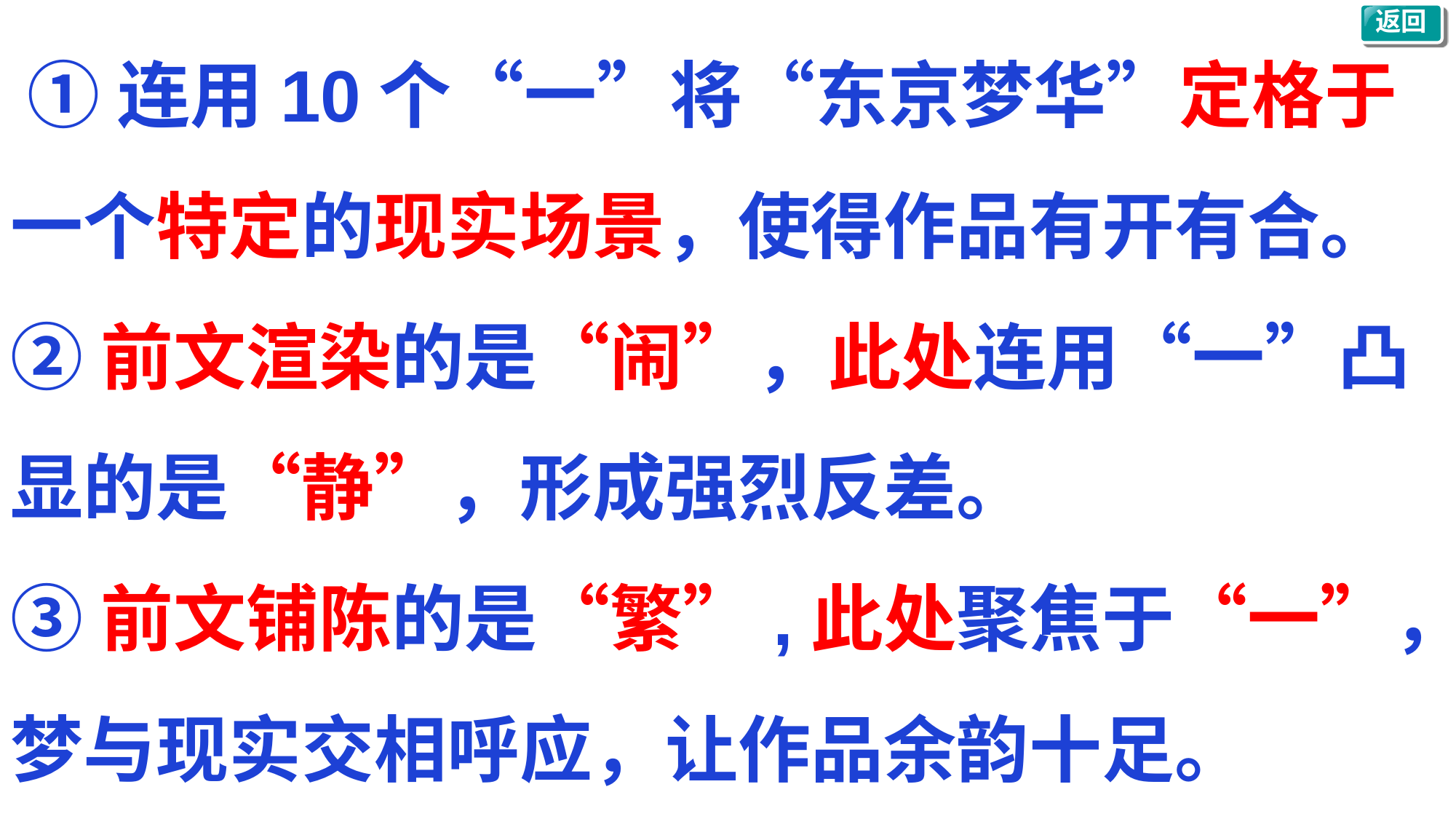

①连用10个“一”将“东京梦华”定格于一个特定的现实场景，使得作品有开有合。
②前文渲染的是“闹”，此处连用“一”凸显的是“静”，形成强烈反差。
③前文铺陈的是“繁”,此处聚焦于“一”，梦与现实交相呼应，让作品余韵十足。